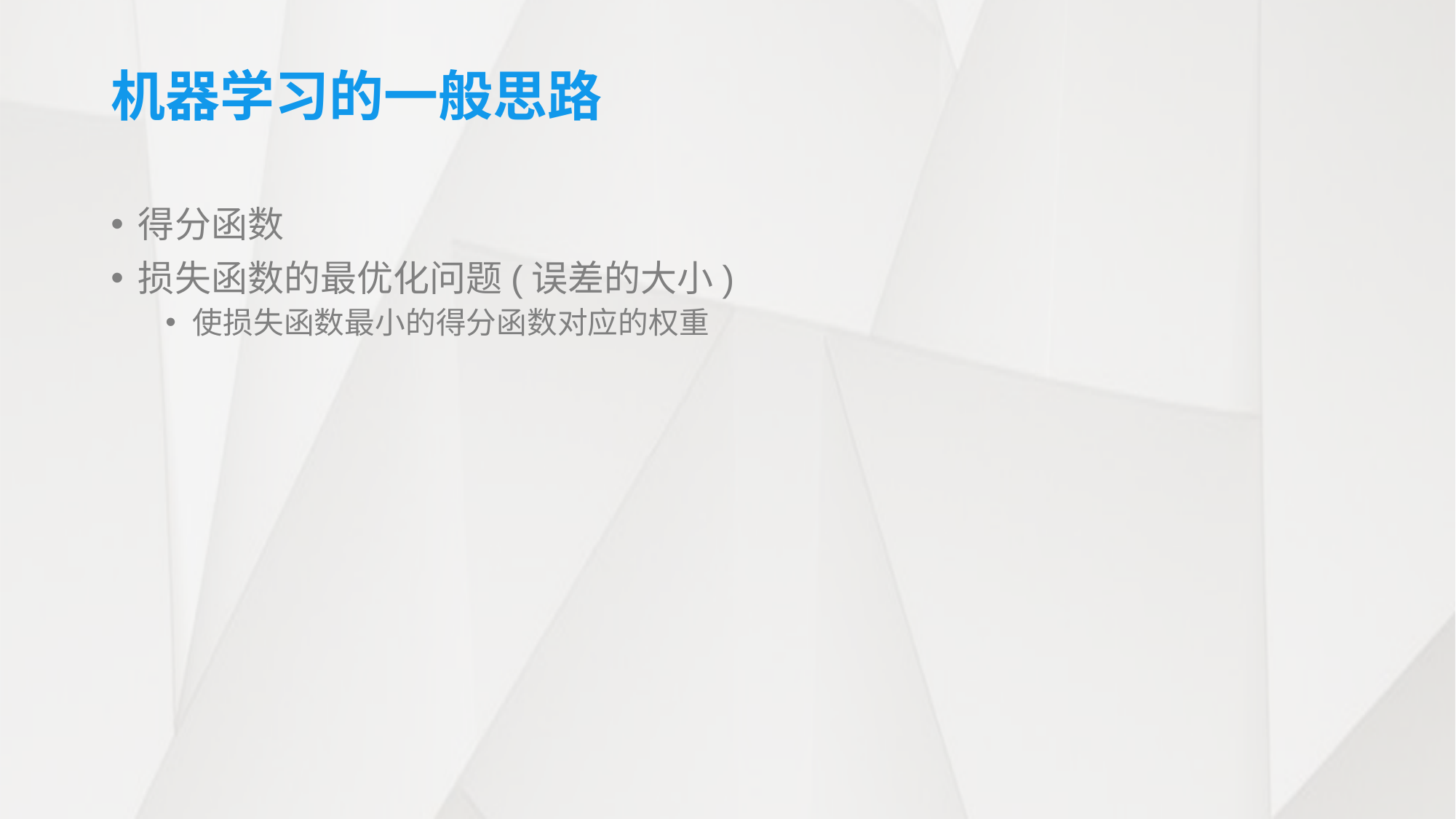

# 机器学习的一般思路
得分函数
损失函数的最优化问题(误差的大小)
使损失函数最小的得分函数对应的权重